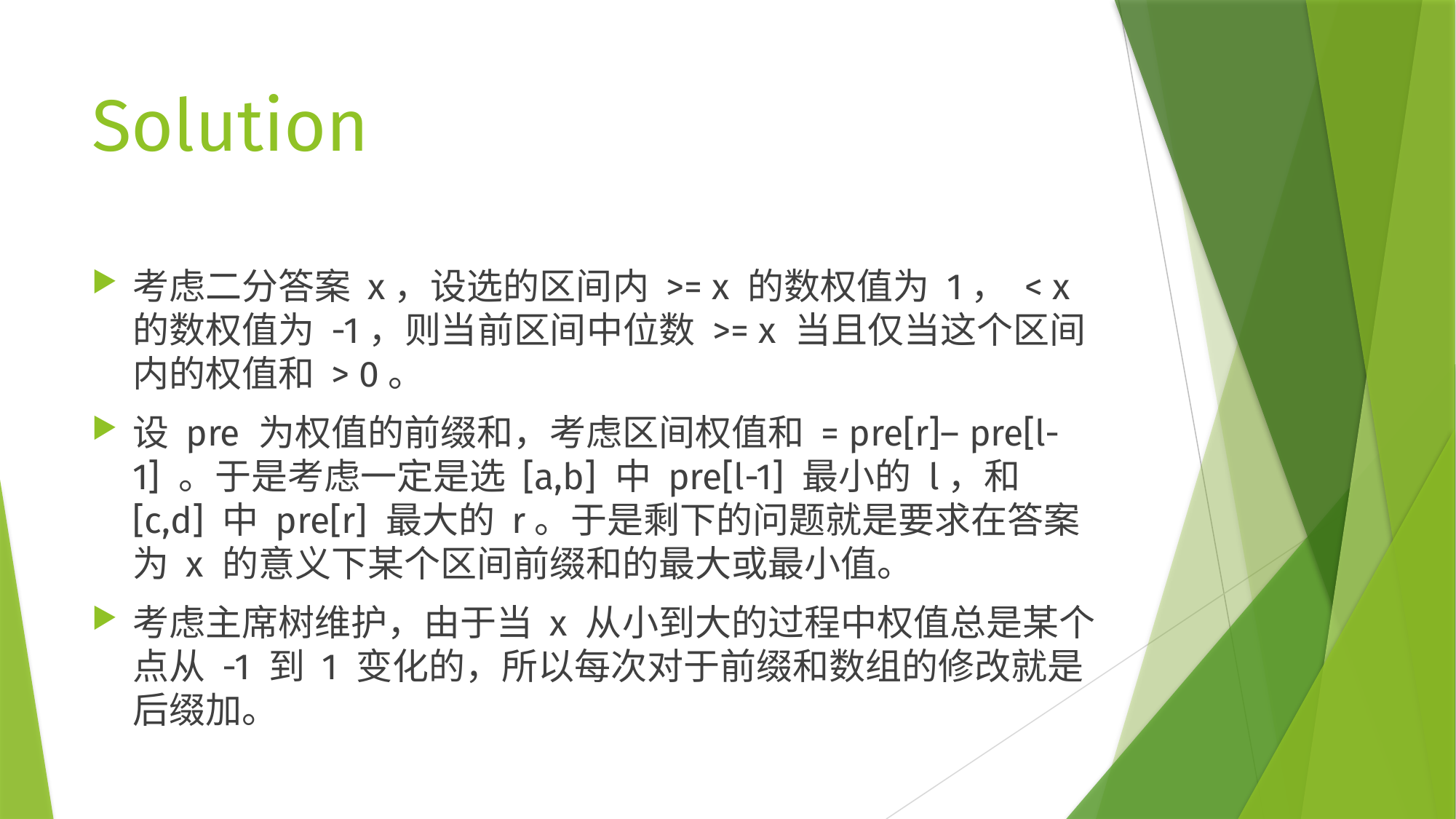

# Solution
考虑二分答案 x，设选的区间内 >= x 的数权值为 1， < x 的数权值为 -1，则当前区间中位数 >= x 当且仅当这个区间内的权值和 > 0。
设 pre 为权值的前缀和，考虑区间权值和 = pre[r]– pre[l-1] 。于是考虑一定是选 [a,b] 中 pre[l-1] 最小的 l，和 [c,d] 中 pre[r] 最大的 r。于是剩下的问题就是要求在答案为 x 的意义下某个区间前缀和的最大或最小值。
考虑主席树维护，由于当 x 从小到大的过程中权值总是某个点从 -1 到 1 变化的，所以每次对于前缀和数组的修改就是后缀加。